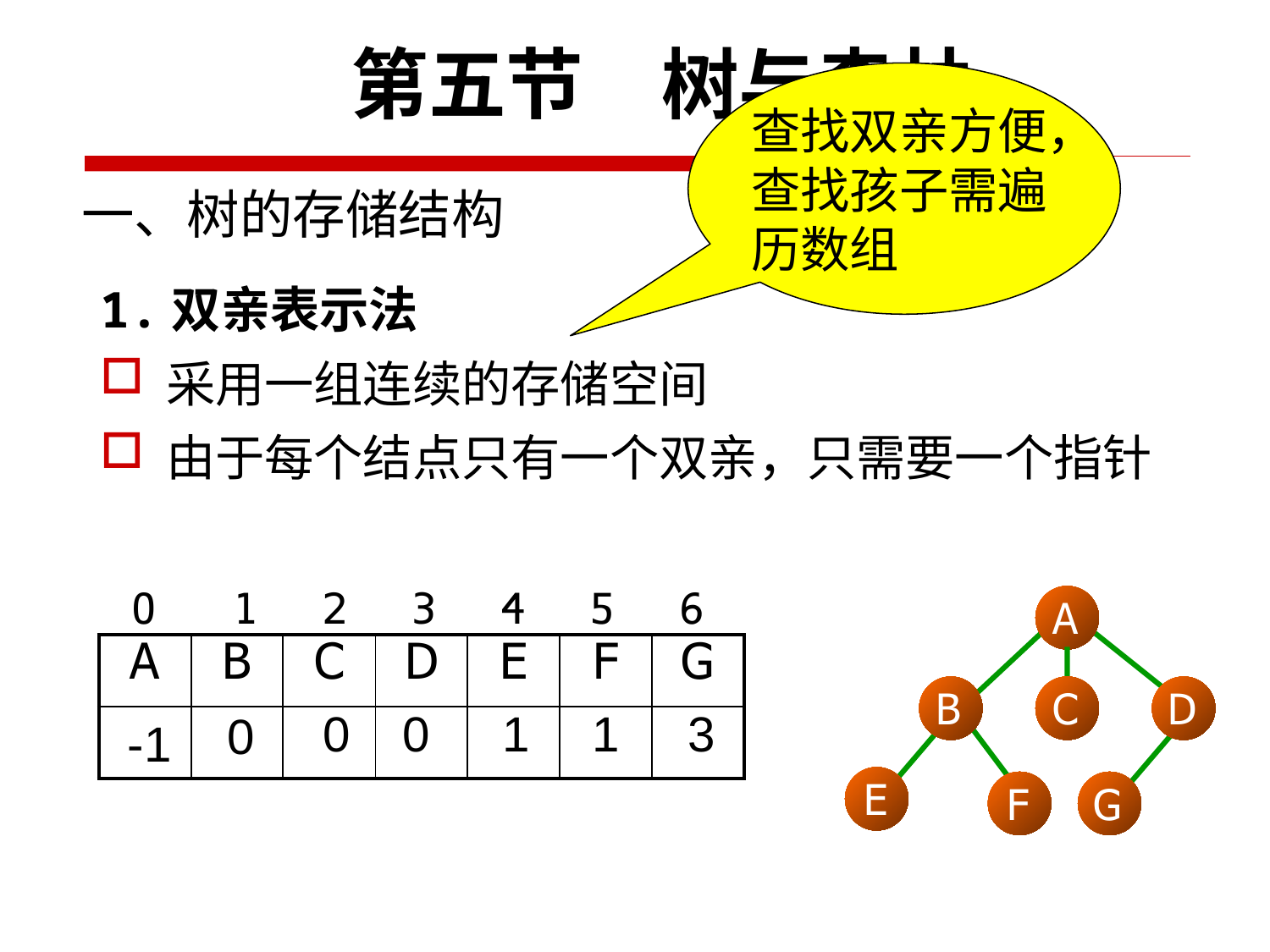

第五节　树与森林
查找双亲方便，查找孩子需遍历数组
# 一、树的存储结构
1.双亲表示法
采用一组连续的存储空间
由于每个结点只有一个双亲，只需要一个指针
0      1     2     3     4     5     6
A

B
C
D

E
F
G
| A | B | C | D | E | F | G |
| --- | --- | --- | --- | --- | --- | --- |
|  |  |  |  |  |  |  |
0
0
1
1
3
0
-1